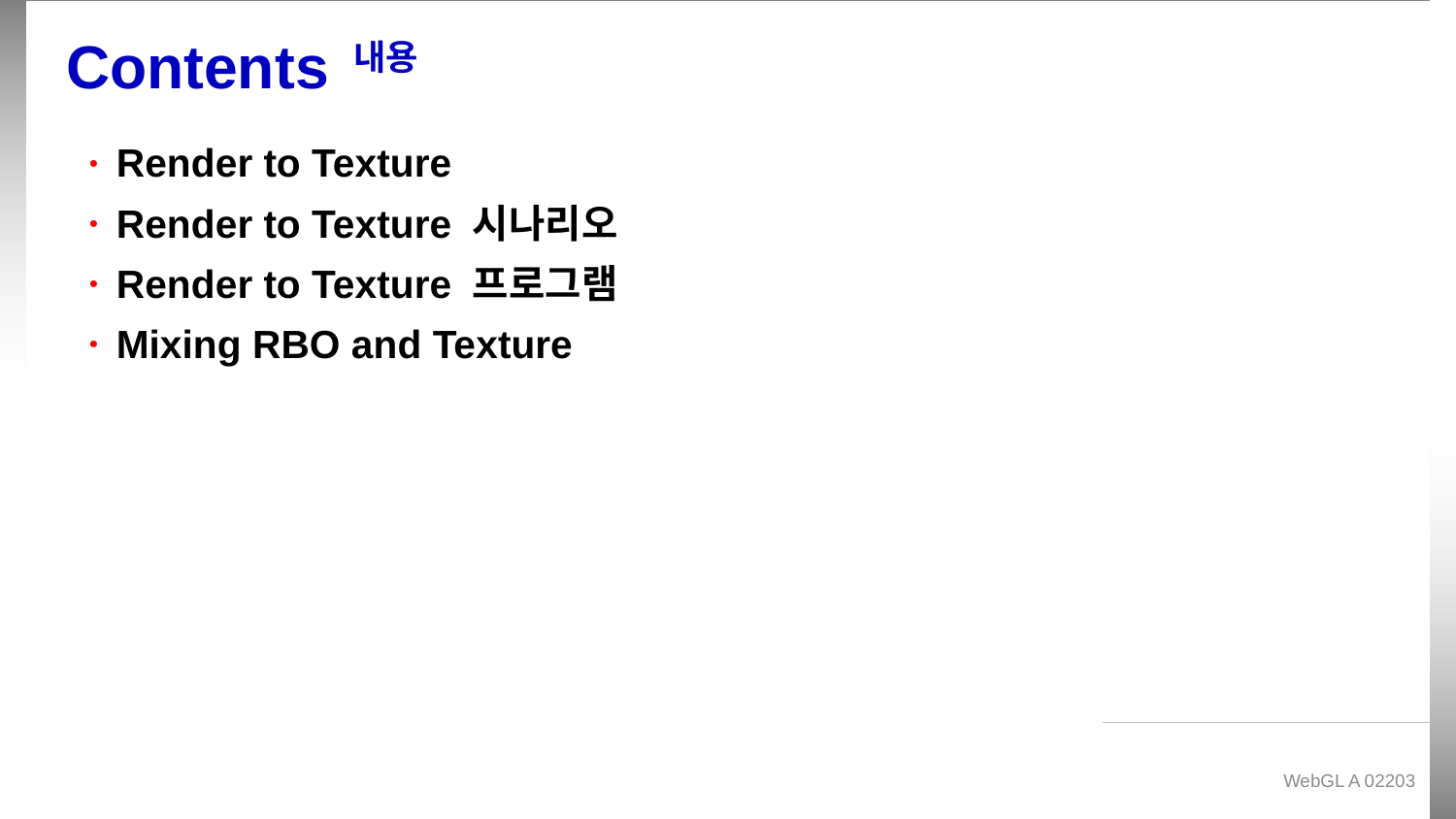

# Contents 내용
Render to Texture
Render to Texture 시나리오
Render to Texture 프로그램
Mixing RBO and Texture

WebGL A 02203